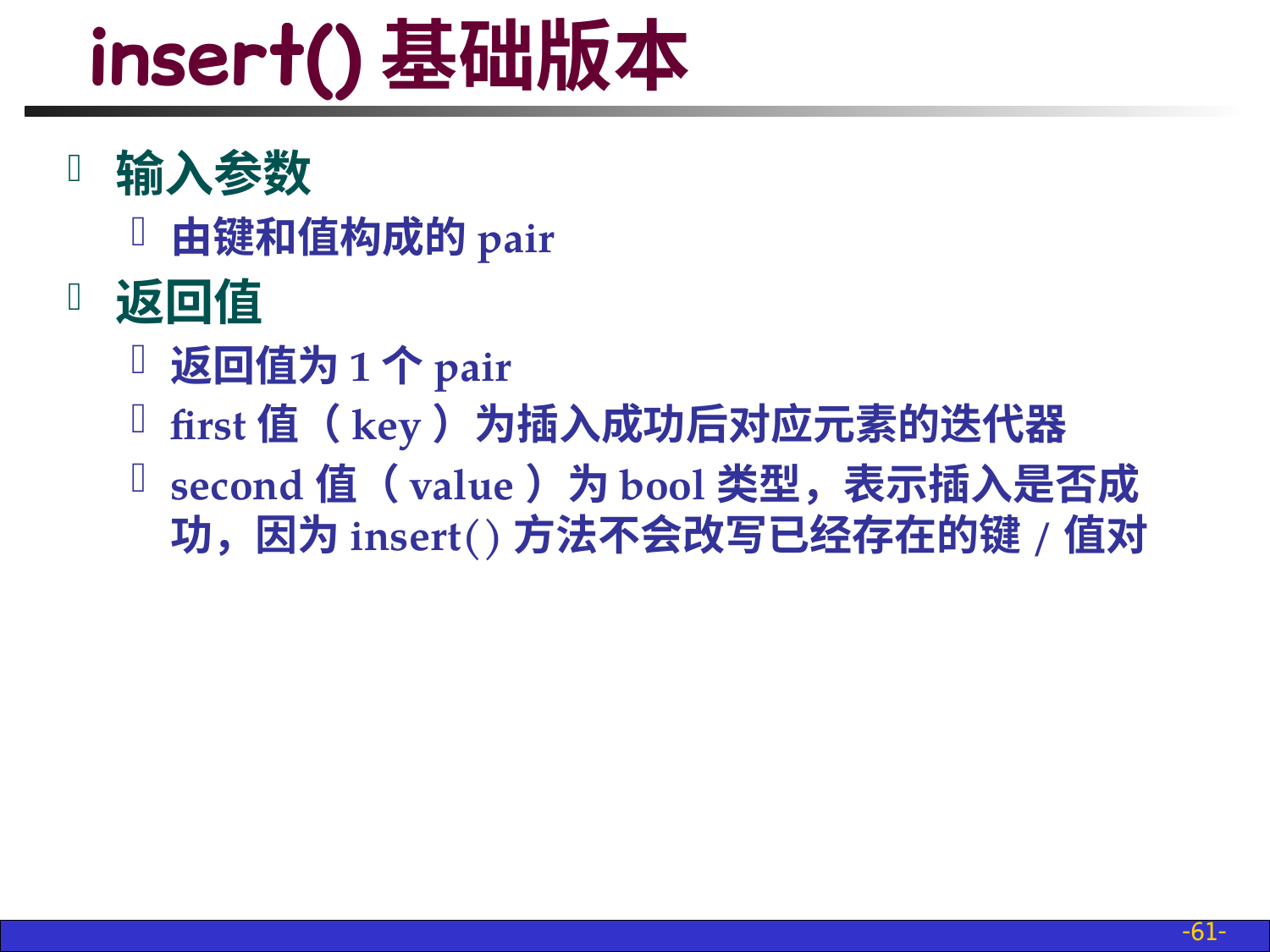

# insert()基础版本
输入参数
由键和值构成的pair
返回值
返回值为1个pair
first值（key）为插入成功后对应元素的迭代器
second值（value）为bool类型，表示插入是否成功，因为insert()方法不会改写已经存在的键/值对
-61-